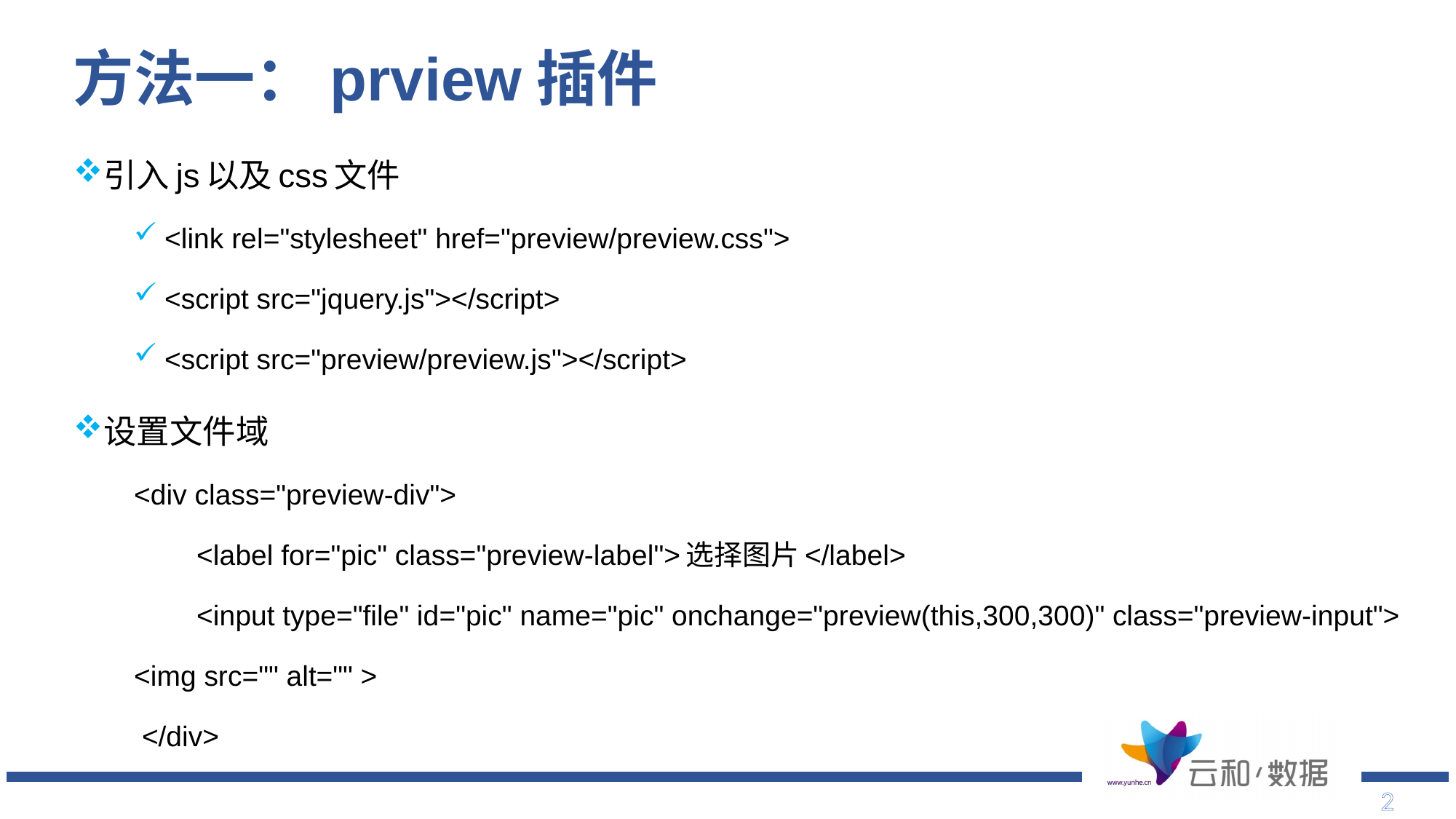

# 方法一：prview插件
引入js以及css文件
<link rel="stylesheet" href="preview/preview.css">
<script src="jquery.js"></script>
<script src="preview/preview.js"></script>
设置文件域
<div class="preview-div">
        <label for="pic" class="preview-label">选择图片</label>
        <input type="file" id="pic" name="pic" onchange="preview(this,300,300)" class="preview-input">
	<img src="" alt="" >
 </div>